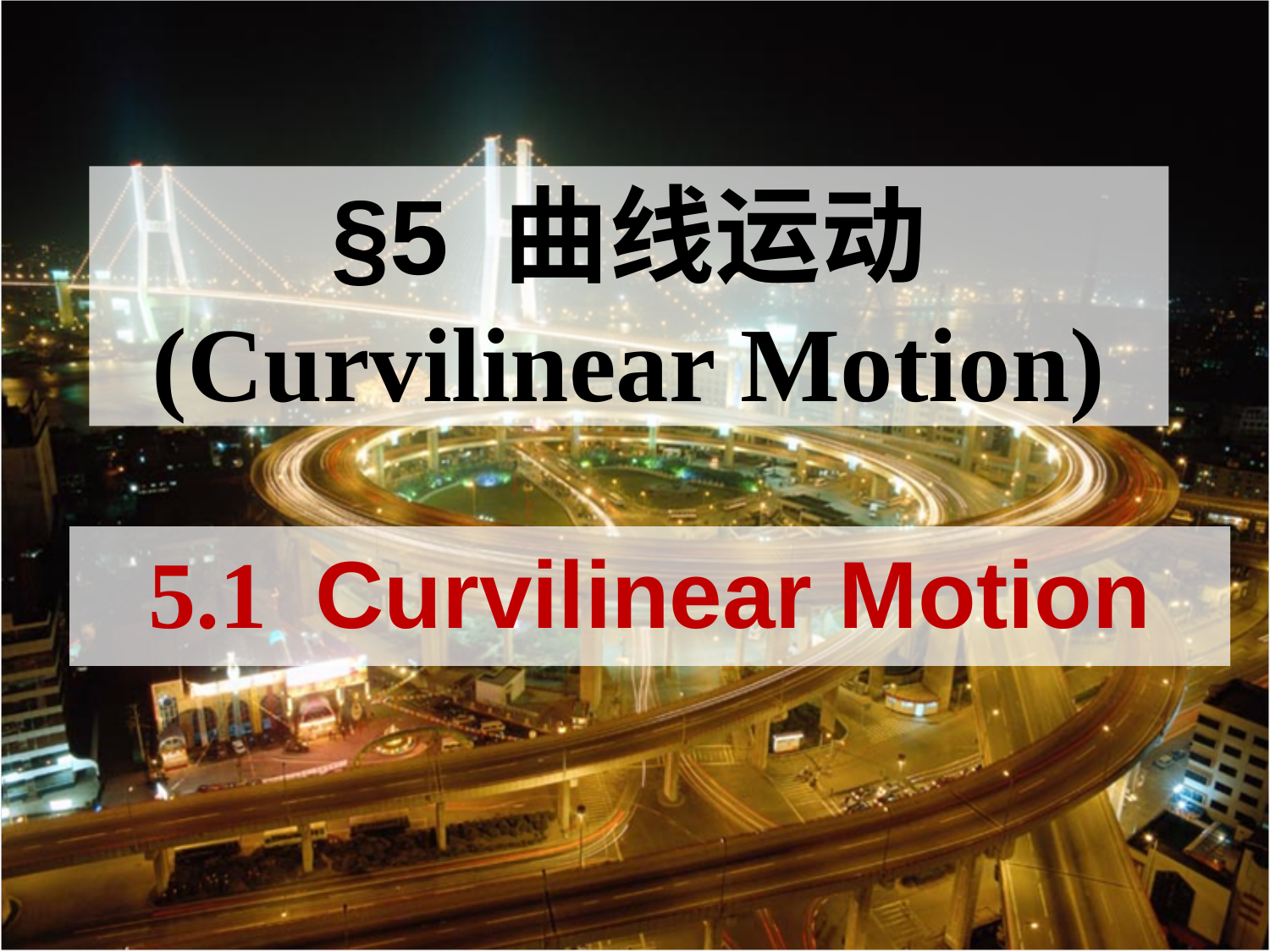

# §5 曲线运动 (Curvilinear Motion)
5.1  Curvilinear Motion